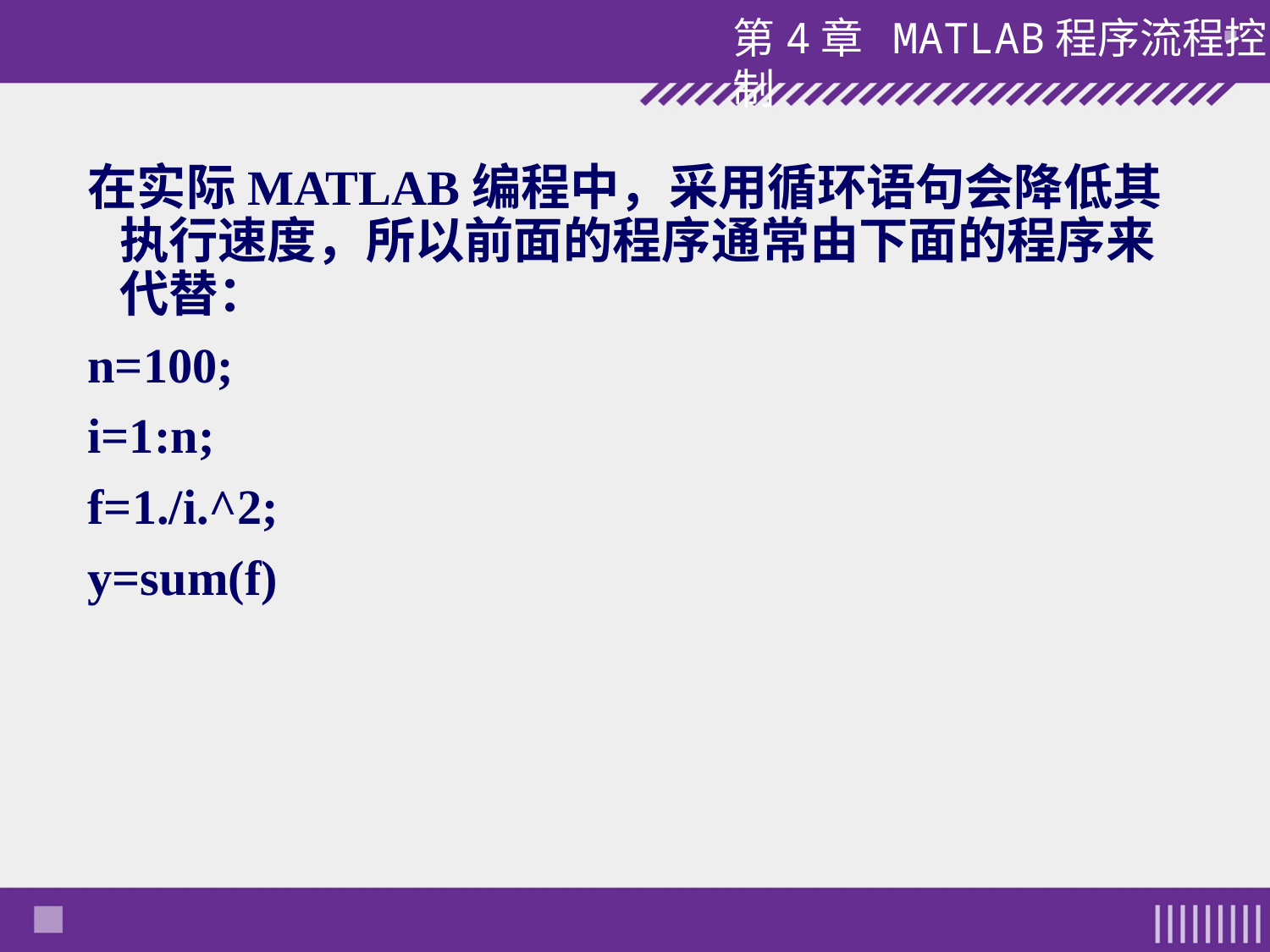

在实际MATLAB编程中，采用循环语句会降低其执行速度，所以前面的程序通常由下面的程序来代替：
n=100;
i=1:n;
f=1./i.^2;
y=sum(f)